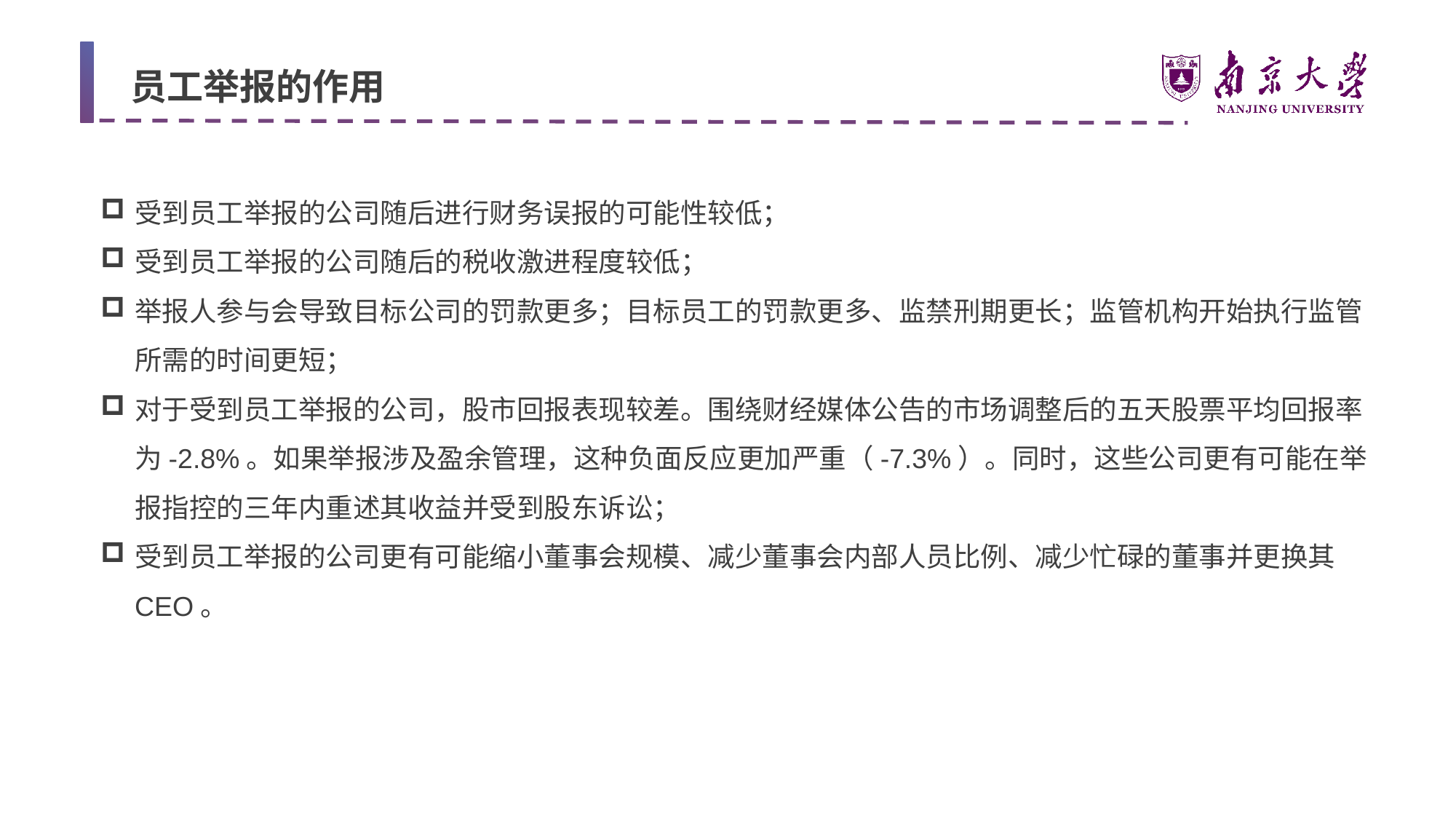

员工举报的作用
受到员工举报的公司随后进行财务误报的可能性较低；
受到员工举报的公司随后的税收激进程度较低；
举报人参与会导致目标公司的罚款更多；目标员工的罚款更多、监禁刑期更长；监管机构开始执行监管所需的时间更短；
对于受到员工举报的公司，股市回报表现较差。围绕财经媒体公告的市场调整后的五天股票平均回报率为-2.8%。如果举报涉及盈余管理，这种负面反应更加严重（-7.3%）。同时，这些公司更有可能在举报指控的三年内重述其收益并受到股东诉讼；
受到员工举报的公司更有可能缩小董事会规模、减少董事会内部人员比例、减少忙碌的董事并更换其CEO。